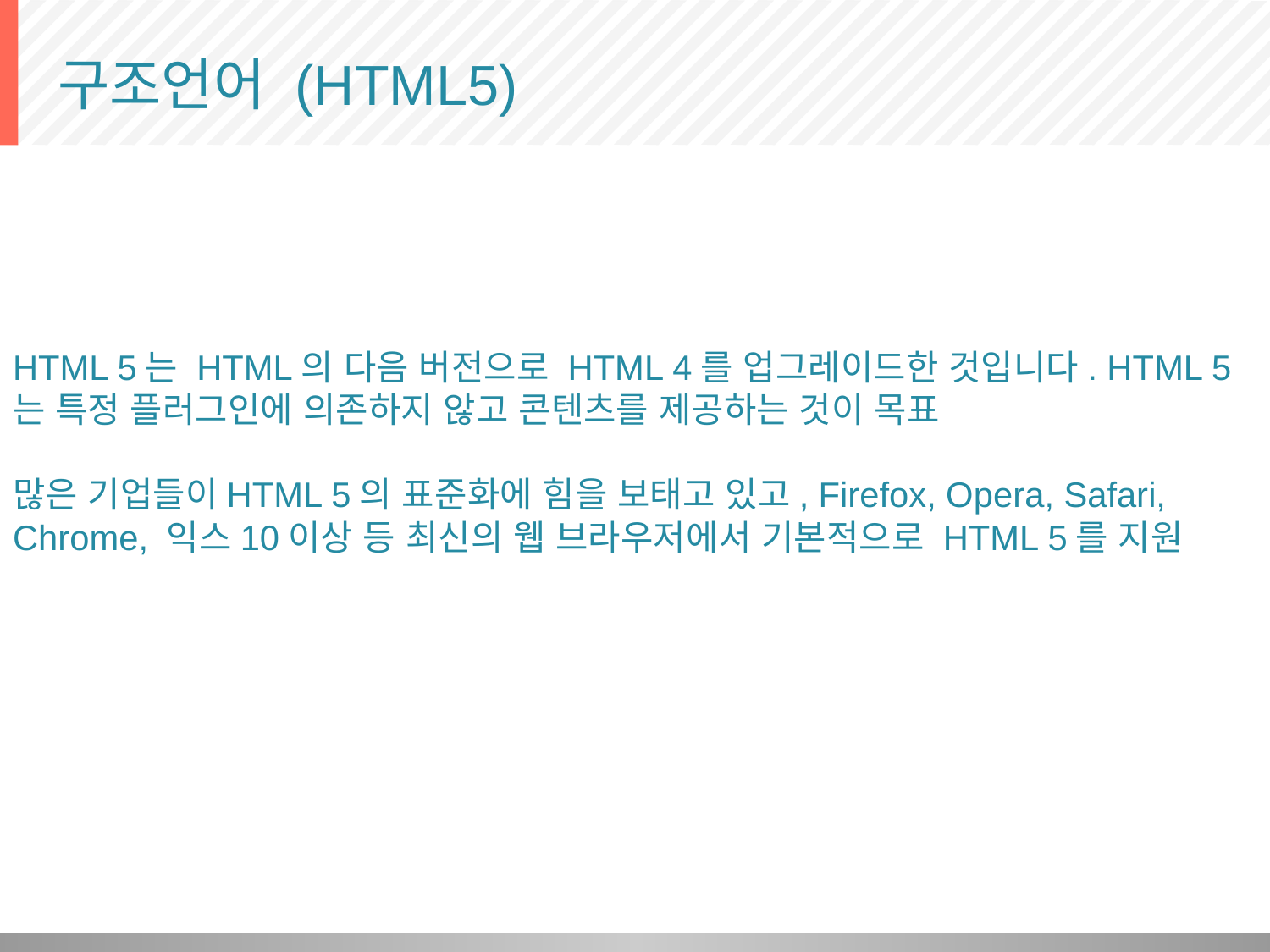

# 구조언어 (HTML5)
HTML 5는 HTML의 다음 버전으로 HTML 4를 업그레이드한 것입니다. HTML 5는 특정 플러그인에 의존하지 않고 콘텐츠를 제공하는 것이 목표

많은 기업들이HTML 5의 표준화에 힘을 보태고 있고, Firefox, Opera, Safari, Chrome, 익스10이상 등 최신의 웹 브라우저에서 기본적으로 HTML 5를 지원